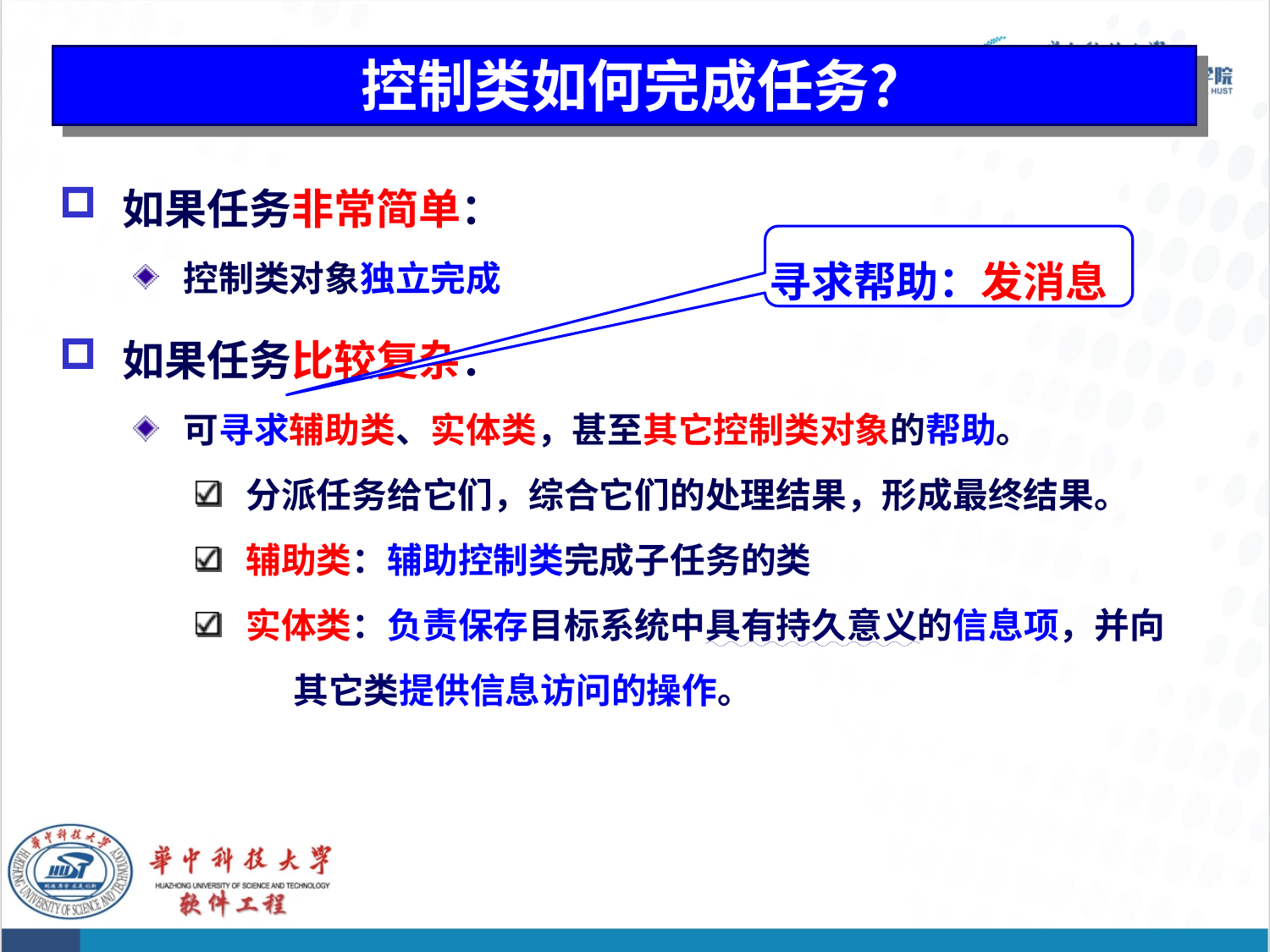

# 控制类如何完成任务？
如果任务非常简单：
控制类对象独立完成
如果任务比较复杂：
可寻求辅助类、实体类，甚至其它控制类对象的帮助。
分派任务给它们，综合它们的处理结果，形成最终结果。
辅助类：辅助控制类完成子任务的类
实体类：负责保存目标系统中具有持久意义的信息项，并向
           其它类提供信息访问的操作。
寻求帮助：发消息